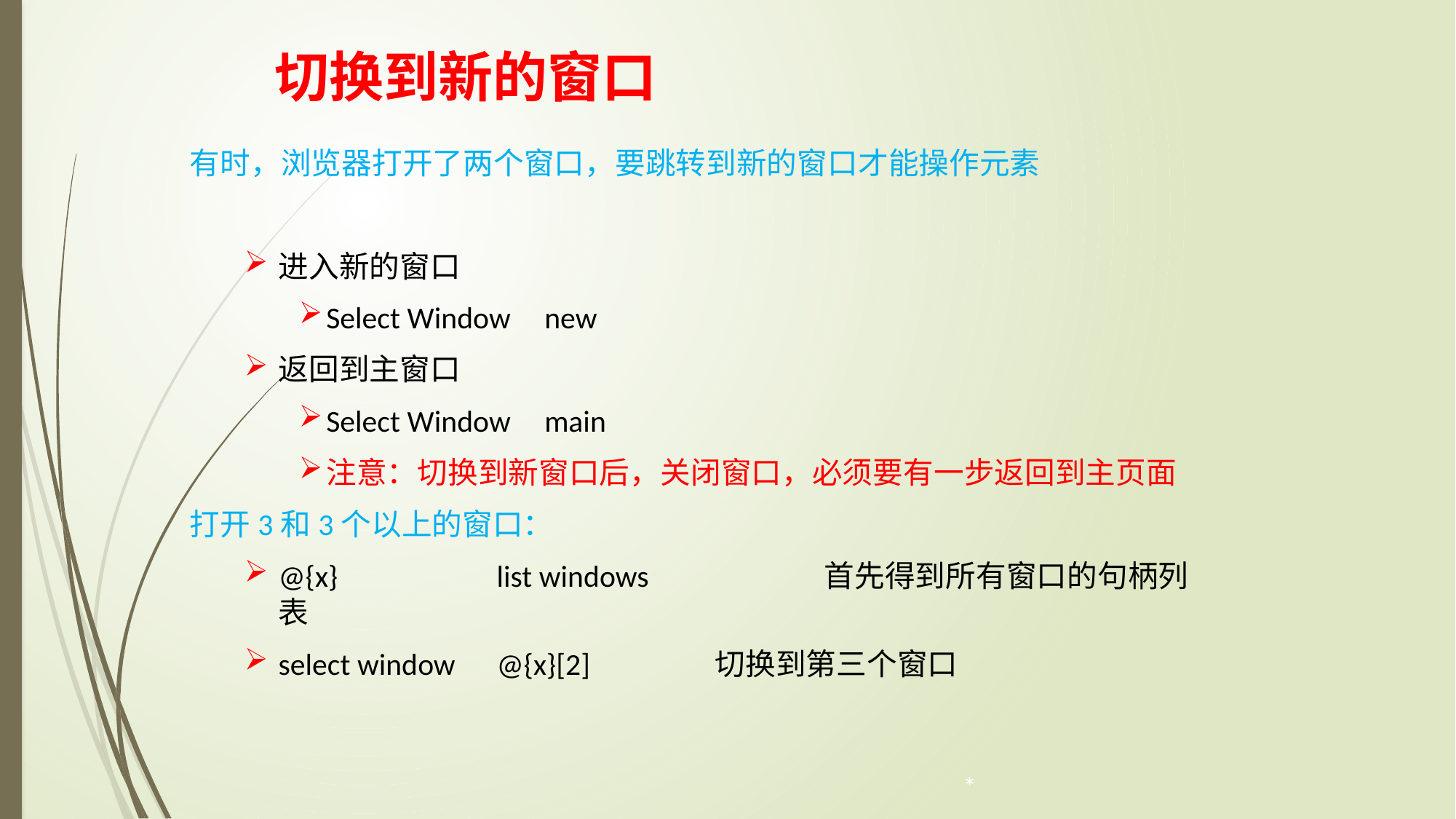

切换到新的窗口
有时，浏览器打开了两个窗口，要跳转到新的窗口才能操作元素

进入新的窗口
Select Window  	new
返回到主窗口
Select Window	main
注意：切换到新窗口后，关闭窗口，必须要有一步返回到主页面
打开3和3个以上的窗口：
@{x}		list windows 		首先得到所有窗口的句柄列表
select window 	@{x}[2]		切换到第三个窗口

*